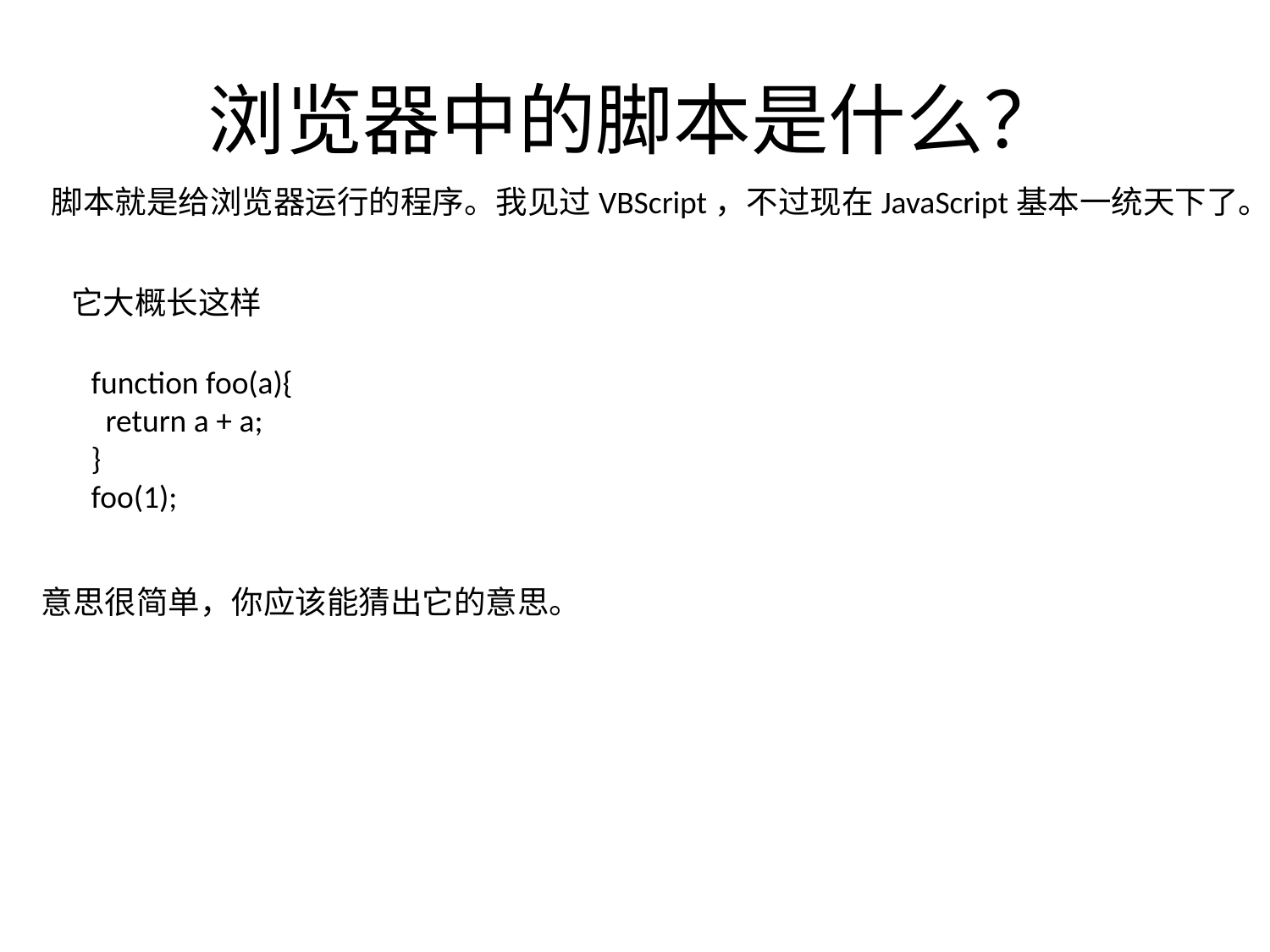

# 浏览器中的脚本是什么？
脚本就是给浏览器运行的程序。我见过VBScript，不过现在JavaScript基本一统天下了。
它大概长这样
function foo(a){
  return a + a;
}
foo(1);
意思很简单，你应该能猜出它的意思。